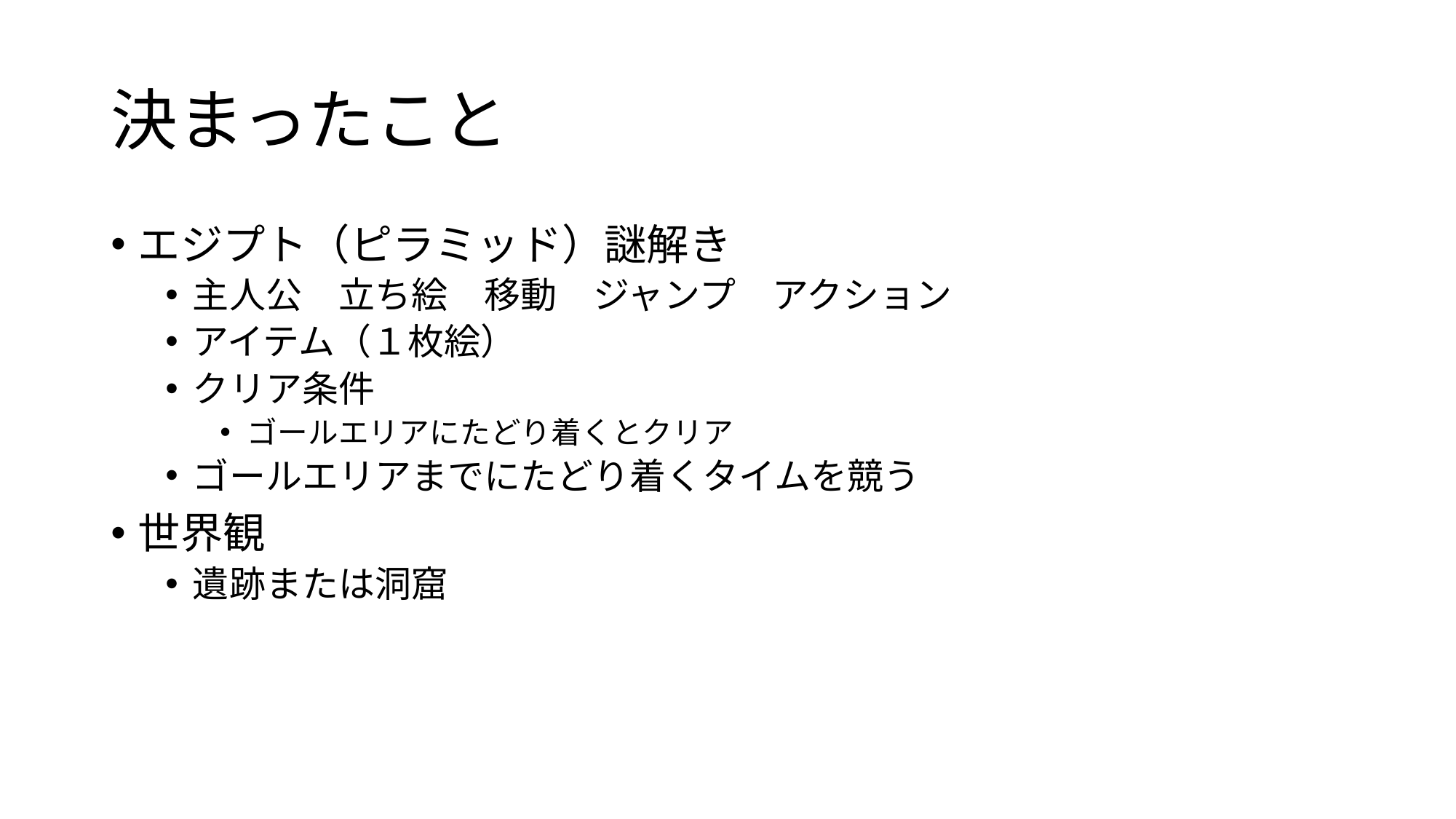

# 決まったこと
エジプト（ピラミッド）謎解き
主人公　立ち絵　移動　ジャンプ　アクション
アイテム（１枚絵）
クリア条件
ゴールエリアにたどり着くとクリア
ゴールエリアまでにたどり着くタイムを競う
世界観
遺跡または洞窟